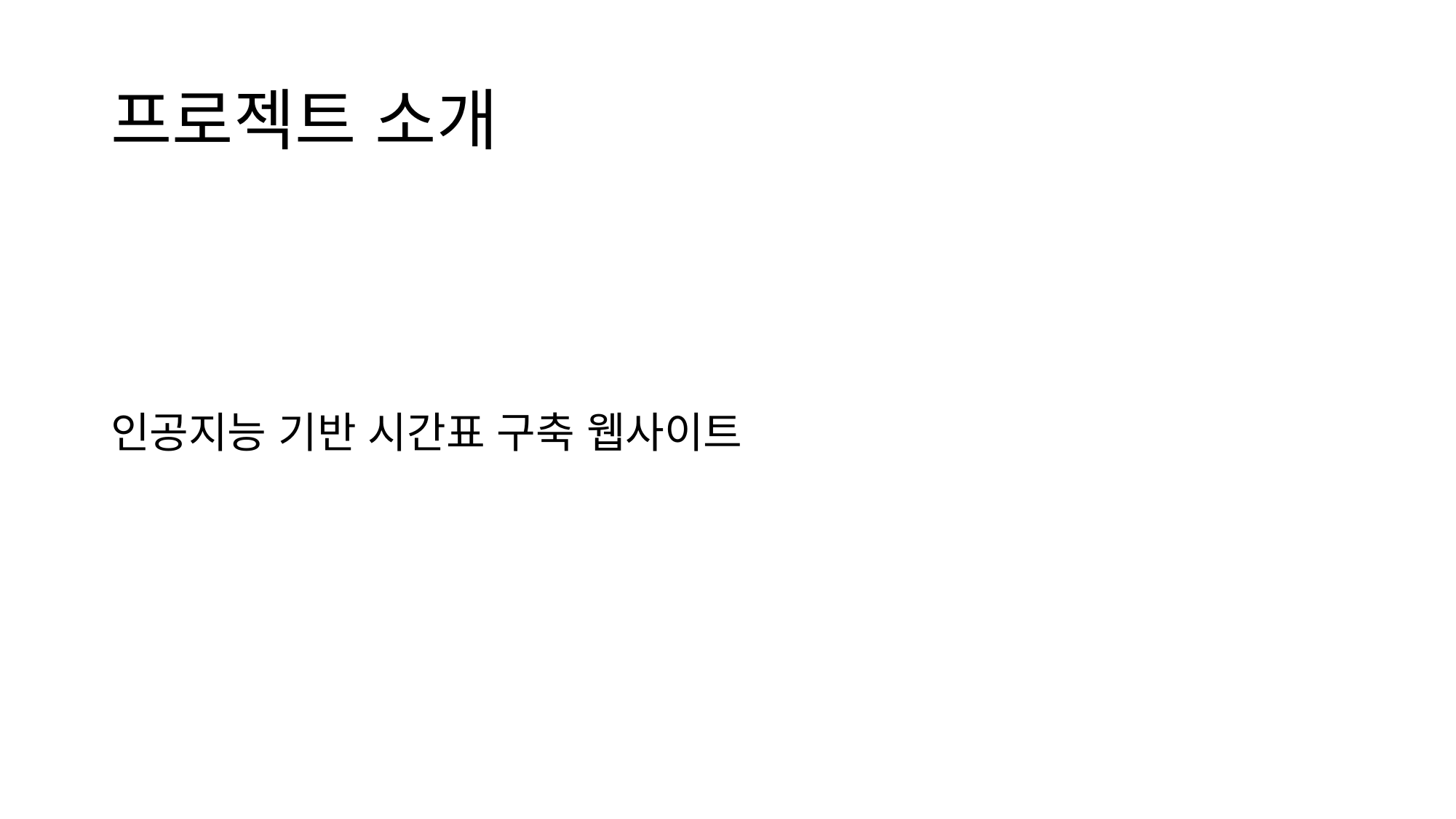

# 프로젝트 소개

인공지능 기반 시간표 구축 웹사이트